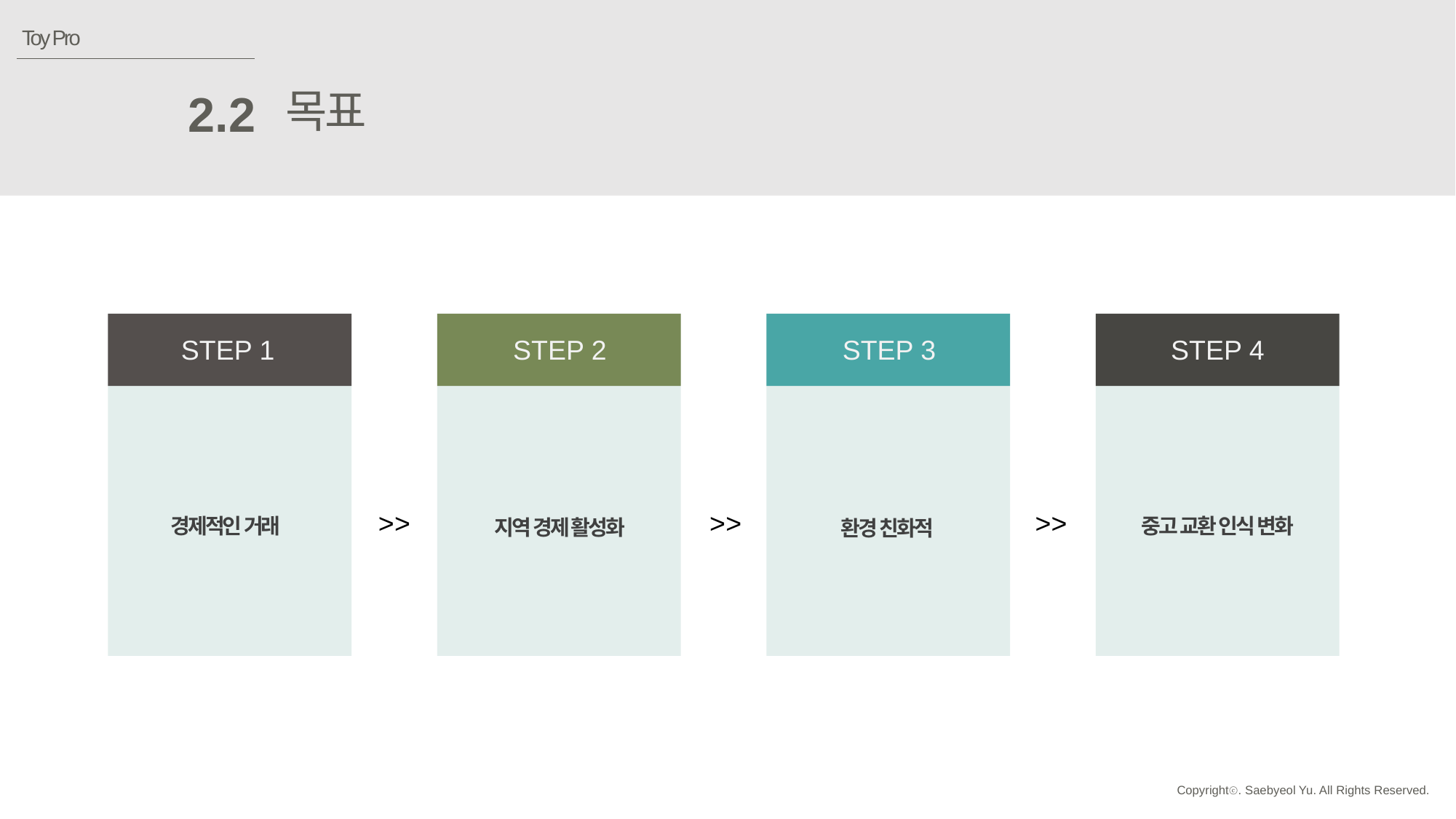

Toy Pro
목표
2.2

STEP 1
STEP 2
STEP 3
STEP 4

>>
>>
>>
경제적인 거래
중고 교환 인식 변화
지역 경제 활성화
환경 친화적